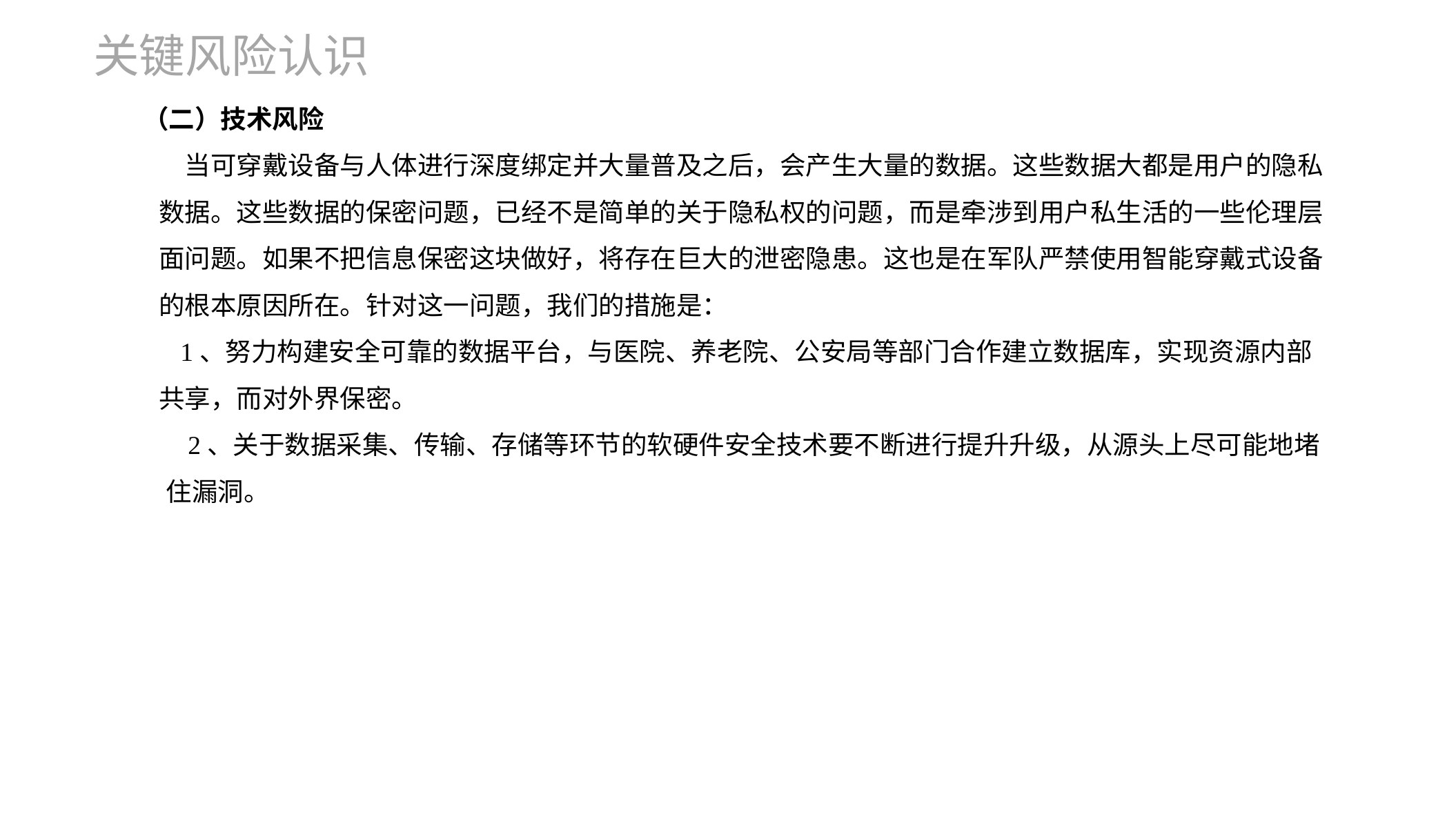

关键风险认识
（二）技术风险
当可穿戴设备与人体进行深度绑定并大量普及之后，会产生大量的数据。这些数据大都是用户的隐私数据。这些数据的保密问题，已经不是简单的关于隐私权的问题，而是牵涉到用户私生活的一些伦理层面问题。如果不把信息保密这块做好，将存在巨大的泄密隐患。这也是在军队严禁使用智能穿戴式设备的根本原因所在。针对这一问题，我们的措施是：
  1、努力构建安全可靠的数据平台，与医院、养老院、公安局等部门合作建立数据库，实现资源内部共享，而对外界保密。
  2、关于数据采集、传输、存储等环节的软硬件安全技术要不断进行提升升级，从源头上尽可能地堵住漏洞。